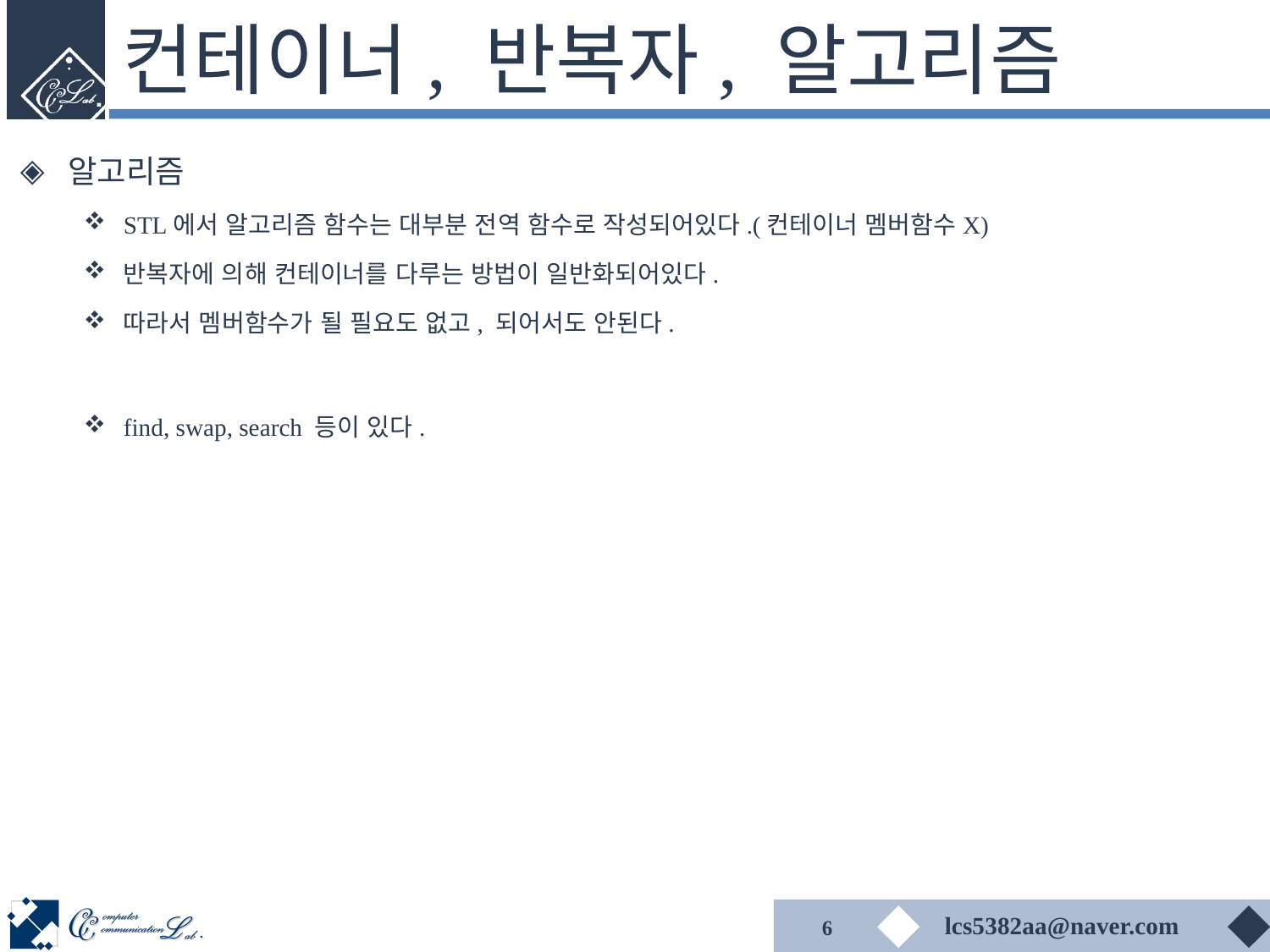

# 컨테이너, 반복자, 알고리즘
알고리즘
STL에서 알고리즘 함수는 대부분 전역 함수로 작성되어있다.(컨테이너 멤버함수X)
반복자에 의해 컨테이너를 다루는 방법이 일반화되어있다.
따라서 멤버함수가 될 필요도 없고, 되어서도 안된다.

find, swap, search 등이 있다.